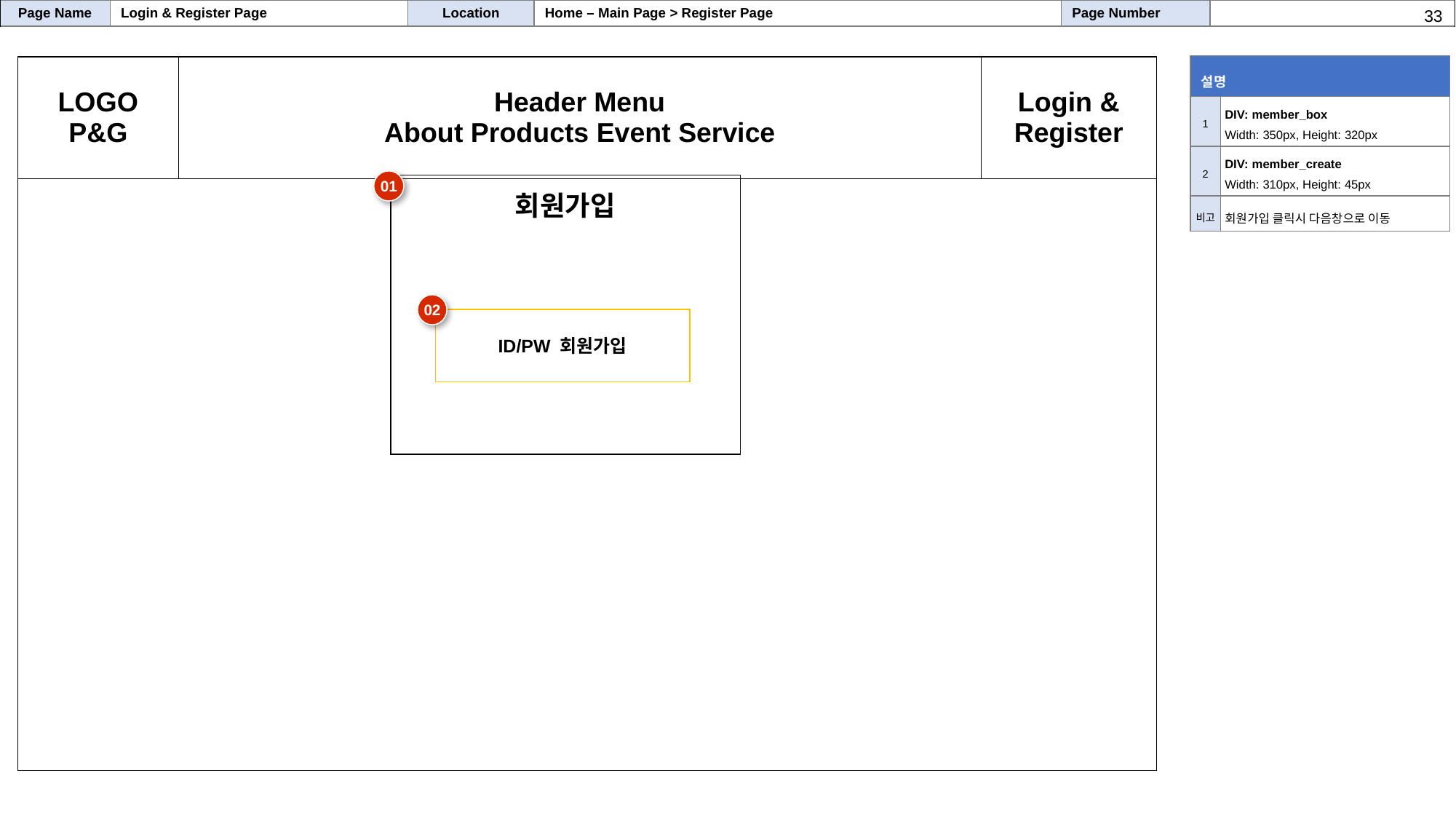

| Page Name | Login & Register Page | Location | Home – Main Page > Register Page | Page Number |  |
| --- | --- | --- | --- | --- | --- |
33
| 설명 |  |
| --- | --- |
| 1 | DIV: member\_box Width: 350px, Height: 320px |
| 2 | DIV: member\_create Width: 310px, Height: 45px |
| 비고 | 회원가입 클릭시 다음창으로 이동 |
| LOGO P&G | Header Menu About Products Event Service | Login & Register |
| --- | --- | --- |
|  |  |  |

01

회원가입
02
ID/PW 회원가입